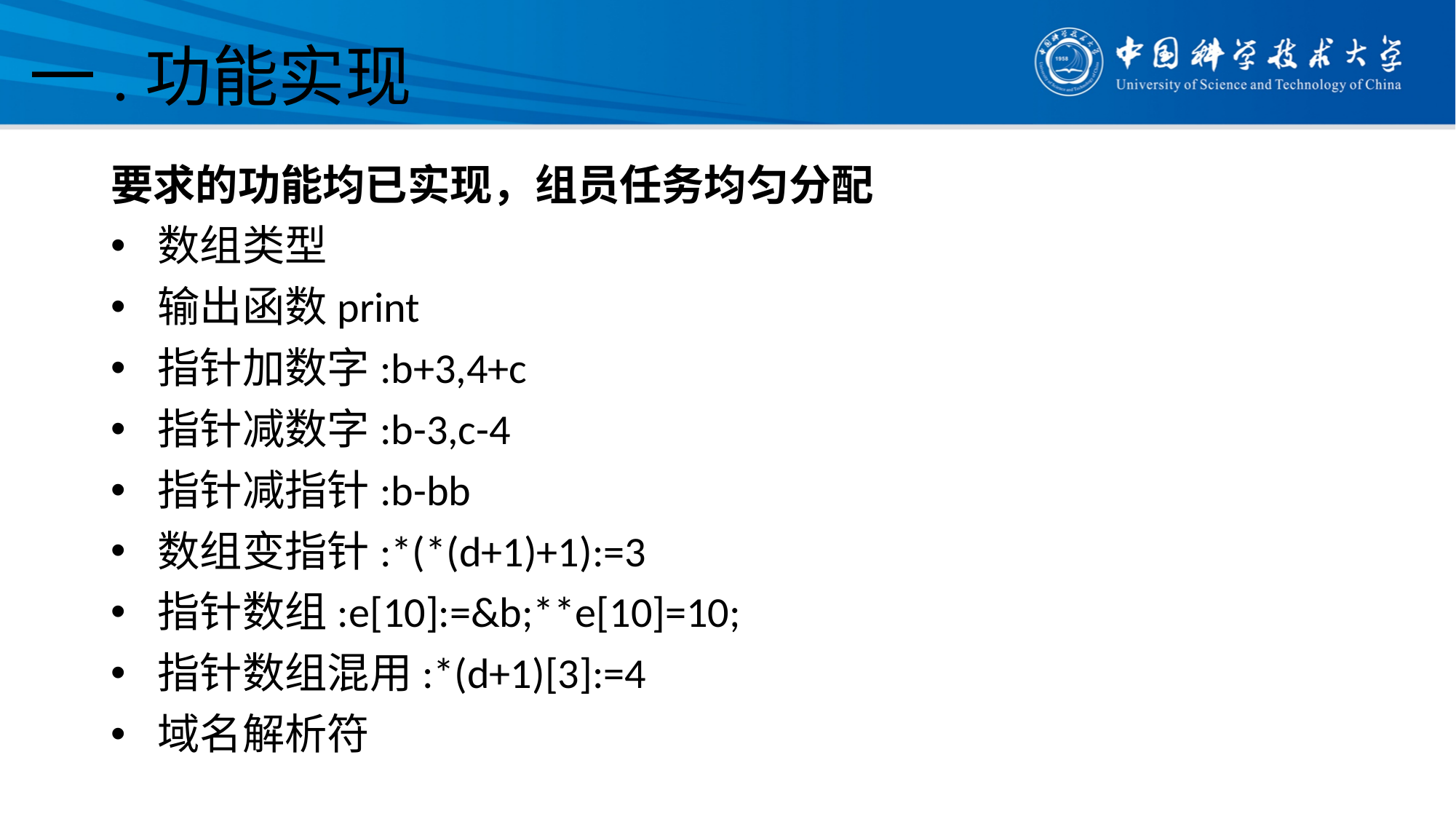

# 一.功能实现
要求的功能均已实现，组员任务均匀分配
 数组类型
 输出函数print
 指针加数字:b+3,4+c
 指针减数字:b-3,c-4
 指针减指针:b-bb
 数组变指针:*(*(d+1)+1):=3
 指针数组:e[10]:=&b;**e[10]=10;
 指针数组混用:*(d+1)[3]:=4
 域名解析符